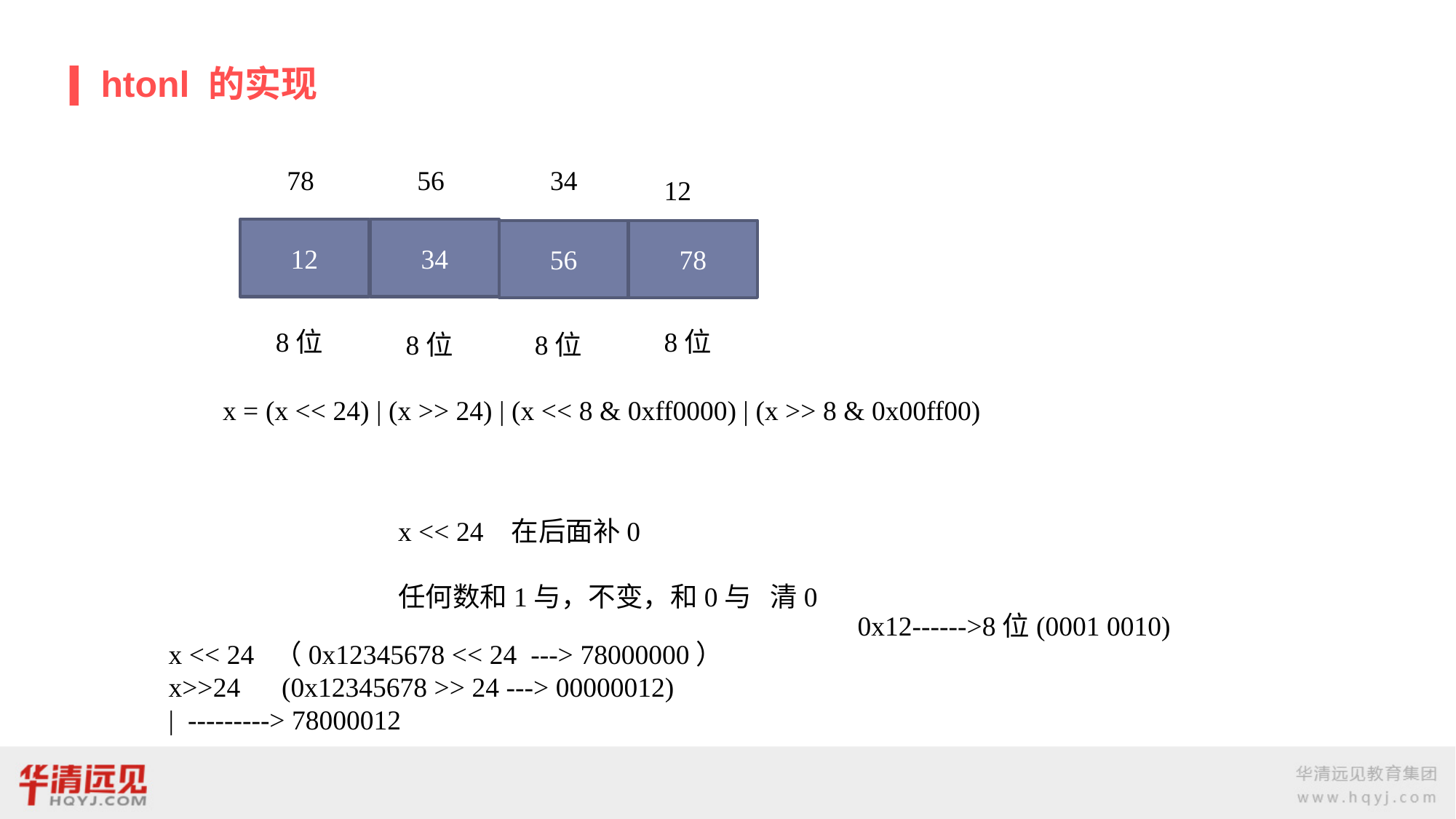

# htonl 的实现
78
56
34
12
12
34
56
78
8位
8位
8位
8位
x = (x << 24) | (x >> 24) | (x << 8 & 0xff0000) | (x >> 8 & 0x00ff00)
x << 24   在后面补0

任何数和1与，不变，和0与   清0
0x12------>8位(0001 0010)
x << 24  （0x12345678 << 24  ---> 78000000）
x>>24      (0x12345678 >> 24 ---> 00000012)
|  ---------> 78000012
12